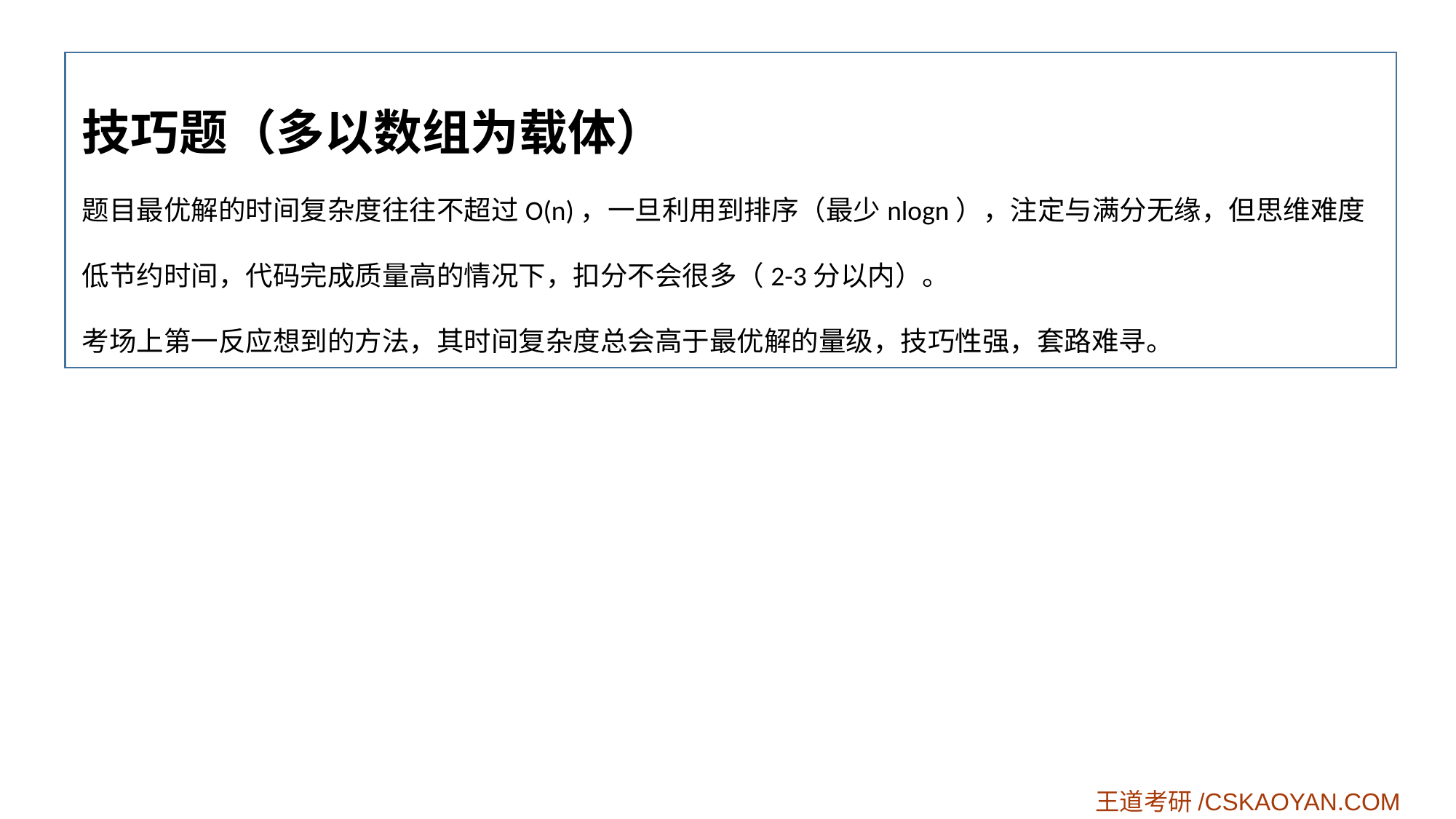

技巧题（多以数组为载体）
题目最优解的时间复杂度往往不超过O(n)，一旦利用到排序（最少nlogn），注定与满分无缘，但思维难度低节约时间，代码完成质量高的情况下，扣分不会很多（2-3分以内）。
考场上第一反应想到的方法，其时间复杂度总会高于最优解的量级，技巧性强，套路难寻。

王道考研/CSKAOYAN.COM